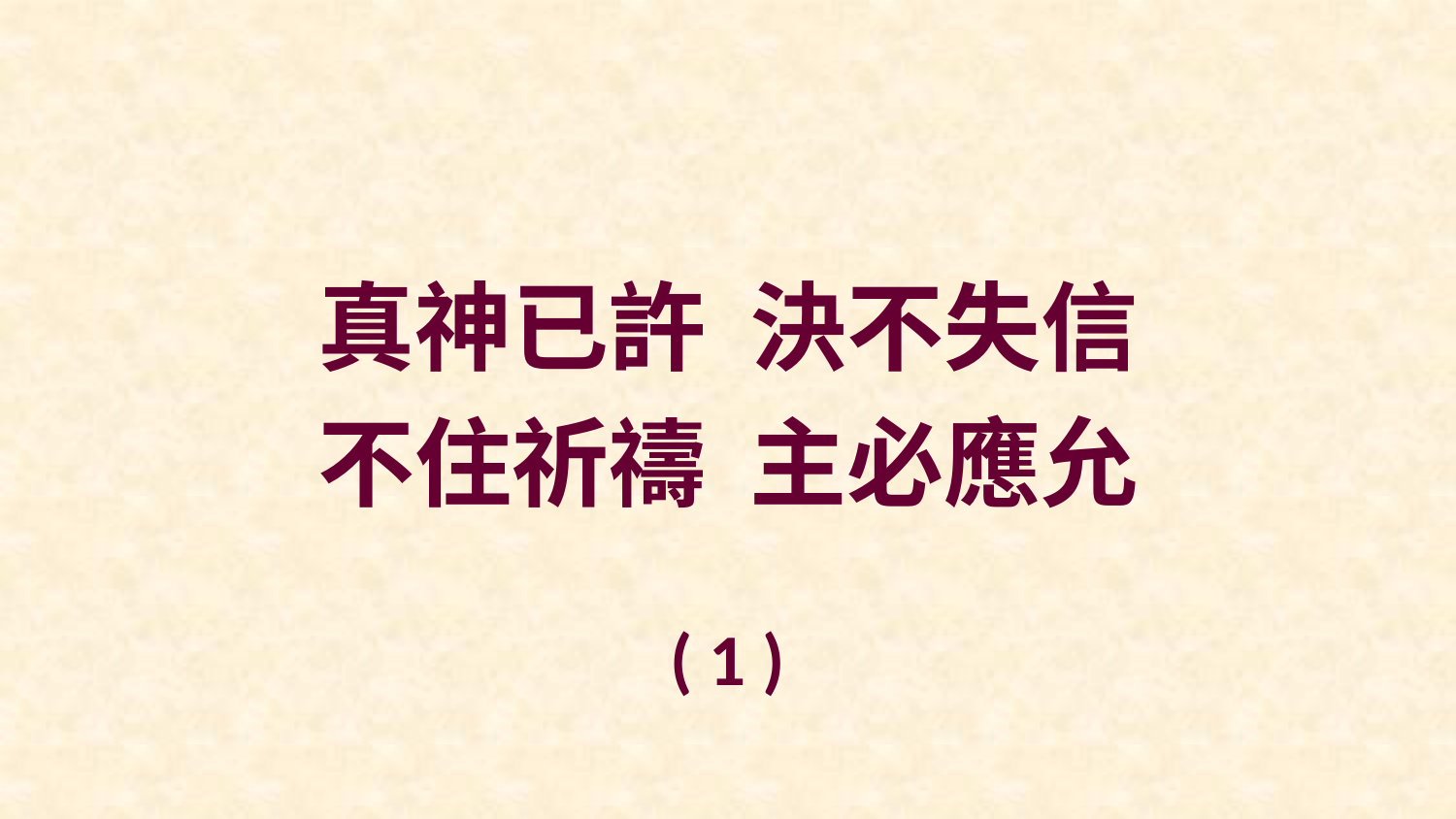

真神已許  決不失信
不住祈禱  主必應允
( 1 )